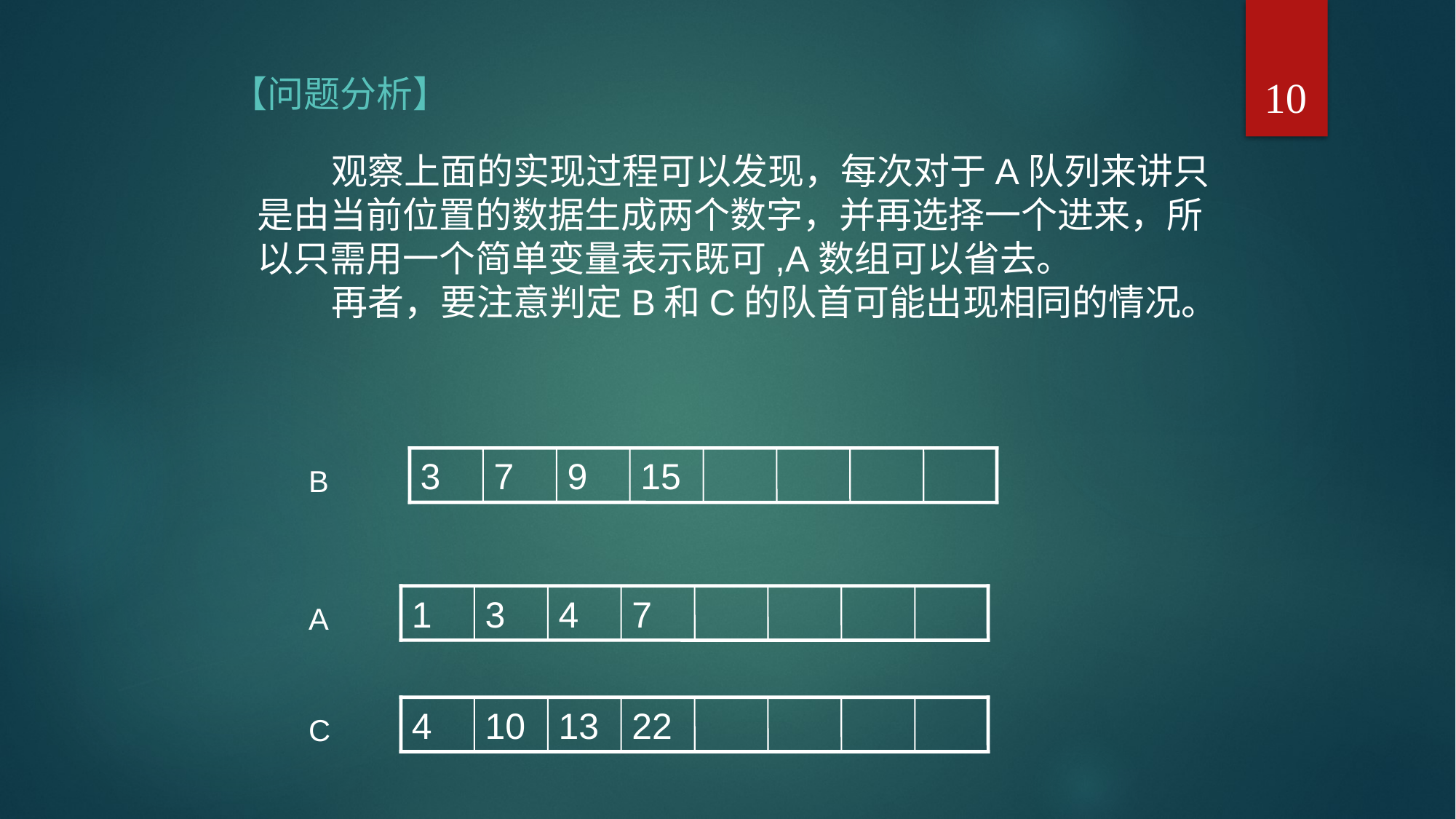

10
【问题分析】
观察上面的实现过程可以发现，每次对于A队列来讲只是由当前位置的数据生成两个数字，并再选择一个进来，所以只需用一个简单变量表示既可,A数组可以省去。
再者，要注意判定B和C的队首可能出现相同的情况。
3

7
9
15
B
1

3
4
7
A
4

10
13
22
C